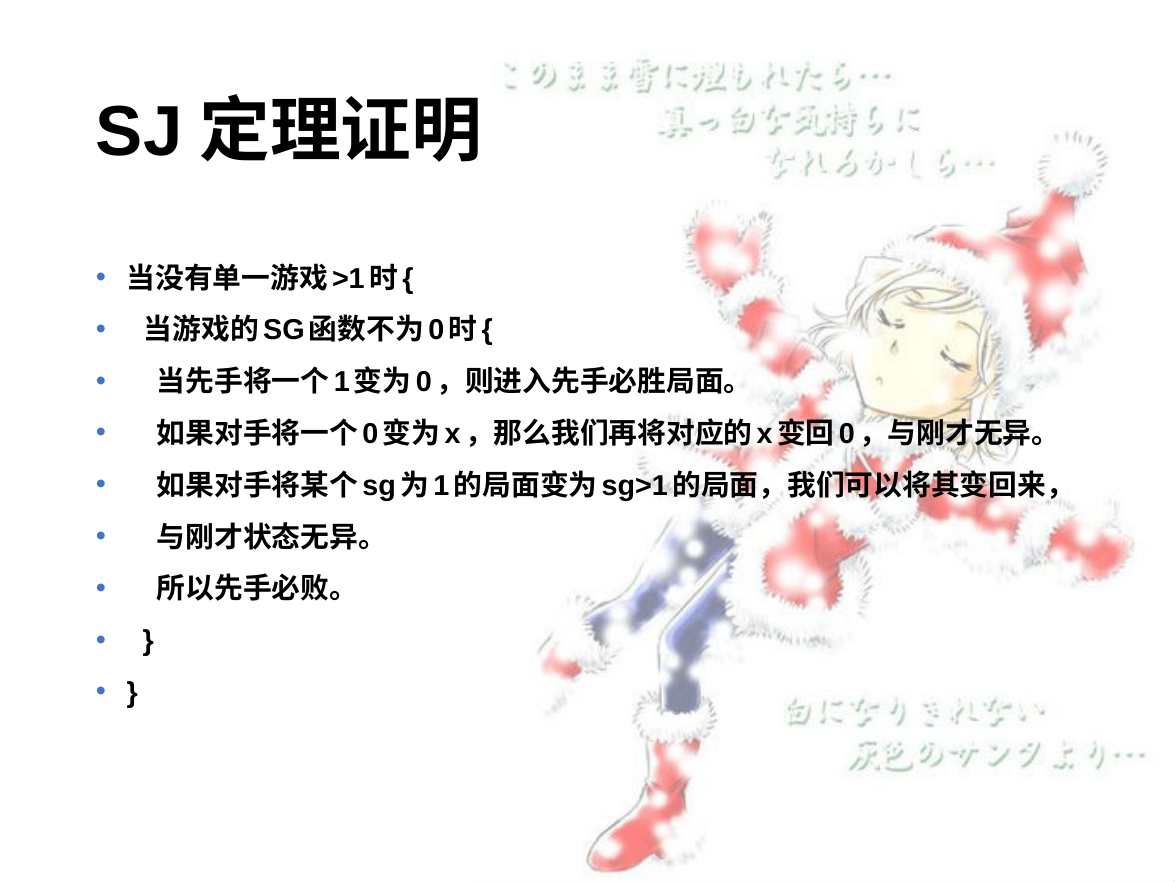

# SJ定理证明
当没有单一游戏>1时{
  当游戏的SG函数不为0时{
    当先手将一个1变为0，则进入先手必胜局面。
    如果对手将一个0变为x，那么我们再将对应的x变回0，与刚才无异。
    如果对手将某个sg为1的局面变为sg>1的局面，我们可以将其变回来，
    与刚才状态无异。
    所以先手必败。
  }
}